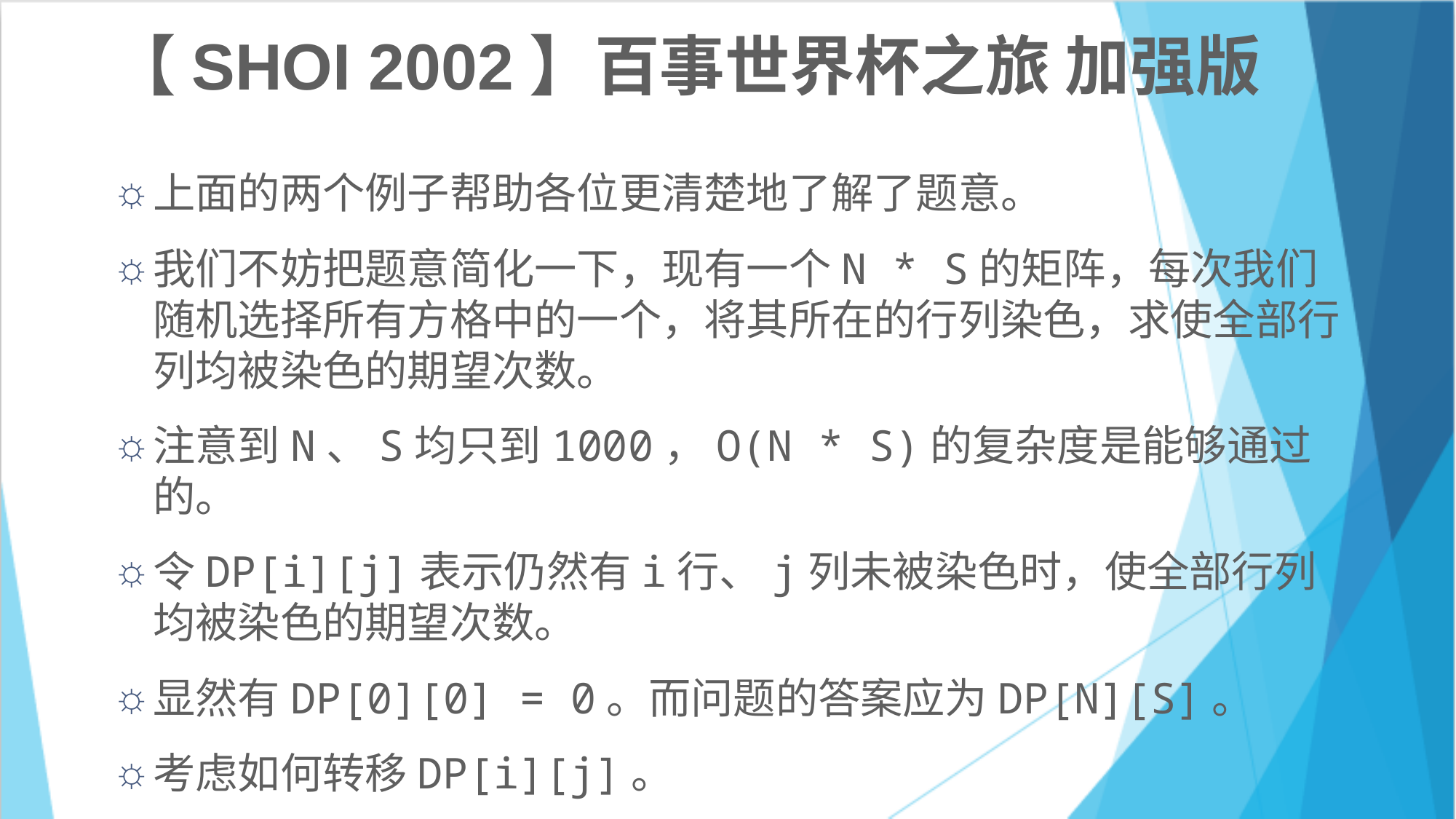

# 【SHOI 2002】百事世界杯之旅 加强版
上面的两个例子帮助各位更清楚地了解了题意。
我们不妨把题意简化一下，现有一个N * S的矩阵，每次我们随机选择所有方格中的一个，将其所在的行列染色，求使全部行列均被染色的期望次数。
注意到N、S均只到1000，O(N * S)的复杂度是能够通过的。
令DP[i][j]表示仍然有i行、j列未被染色时，使全部行列均被染色的期望次数。
显然有DP[0][0] = 0。而问题的答案应为DP[N][S]。
考虑如何转移DP[i][j]。